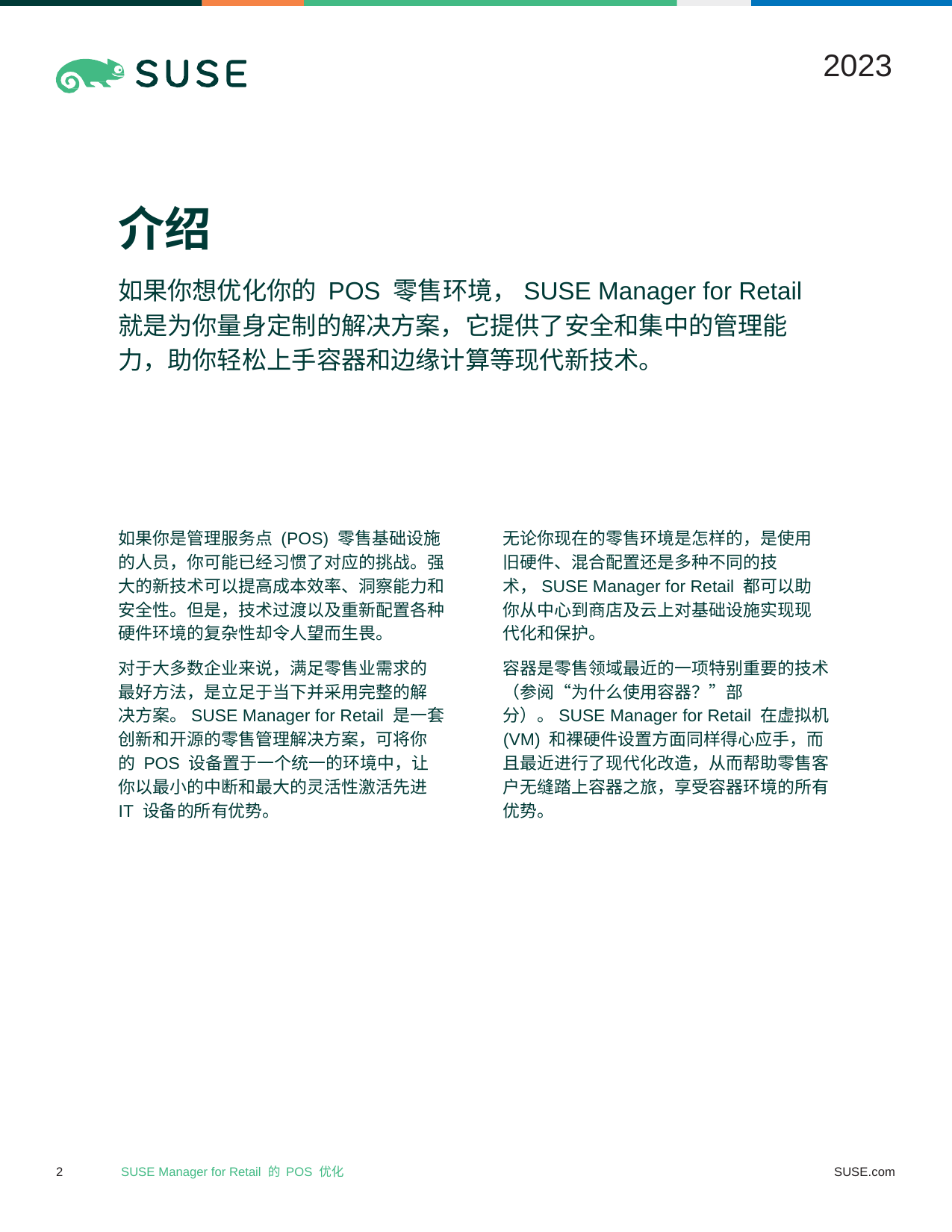

2023

# 介绍
如果你想优化你的 POS 零售环境，SUSE Manager for Retail 就是为你量身定制的解决方案，它提供了安全和集中的管理能力，助你轻松上手容器和边缘计算等现代新技术。
如果你是管理服务点 (POS) 零售基础设施的人员，你可能已经习惯了对应的挑战。强大的新技术可以提高成本效率、洞察能力和安全性。但是，技术过渡以及重新配置各种硬件环境的复杂性却令人望而生畏。
对于大多数企业来说，满足零售业需求的最好方法，是立足于当下并采用完整的解决方案。SUSE Manager for Retail 是一套创新和开源的零售管理解决方案，可将你的 POS 设备置于一个统一的环境中，让你以最小的中断和最大的灵活性激活先进 IT 设备的所有优势。
无论你现在的零售环境是怎样的，是使用旧硬件、混合配置还是多种不同的技术，SUSE Manager for Retail 都可以助你从中心到商店及云上对基础设施实现现代化和保护。
容器是零售领域最近的一项特别重要的技术（参阅“为什么使用容器？”部分）。SUSE Manager for Retail 在虚拟机 (VM) 和裸硬件设置方面同样得心应手，而且最近进行了现代化改造，从而帮助零售客户无缝踏上容器之旅，享受容器环境的所有优势。
2
SUSE Manager for Retail 的 POS 优化
SUSE.com